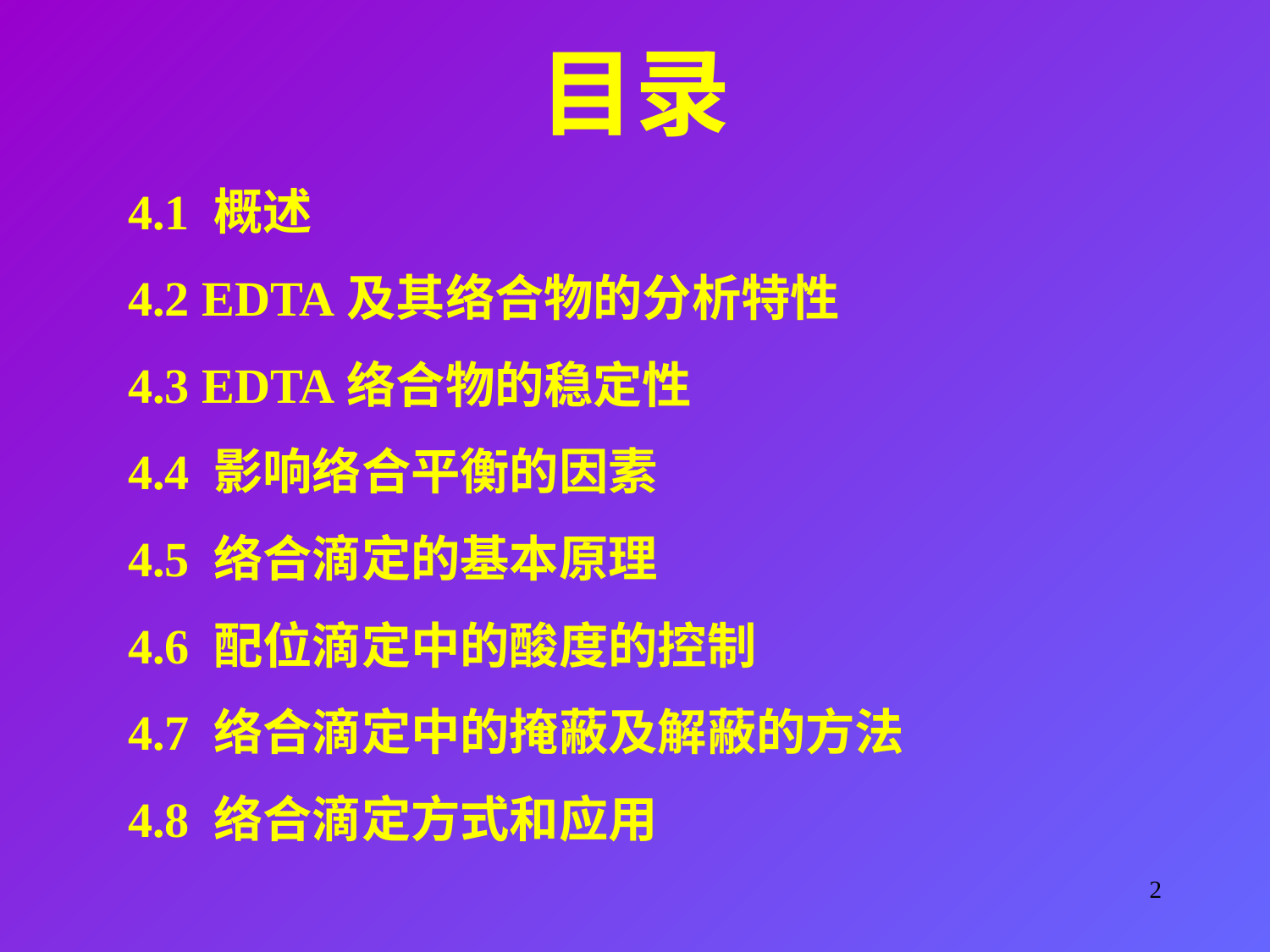

目录
4.1 概述
4.2 EDTA及其络合物的分析特性
4.3 EDTA络合物的稳定性
4.4 影响络合平衡的因素
4.5 络合滴定的基本原理
4.6 配位滴定中的酸度的控制
4.7 络合滴定中的掩蔽及解蔽的方法
4.8 络合滴定方式和应用

2